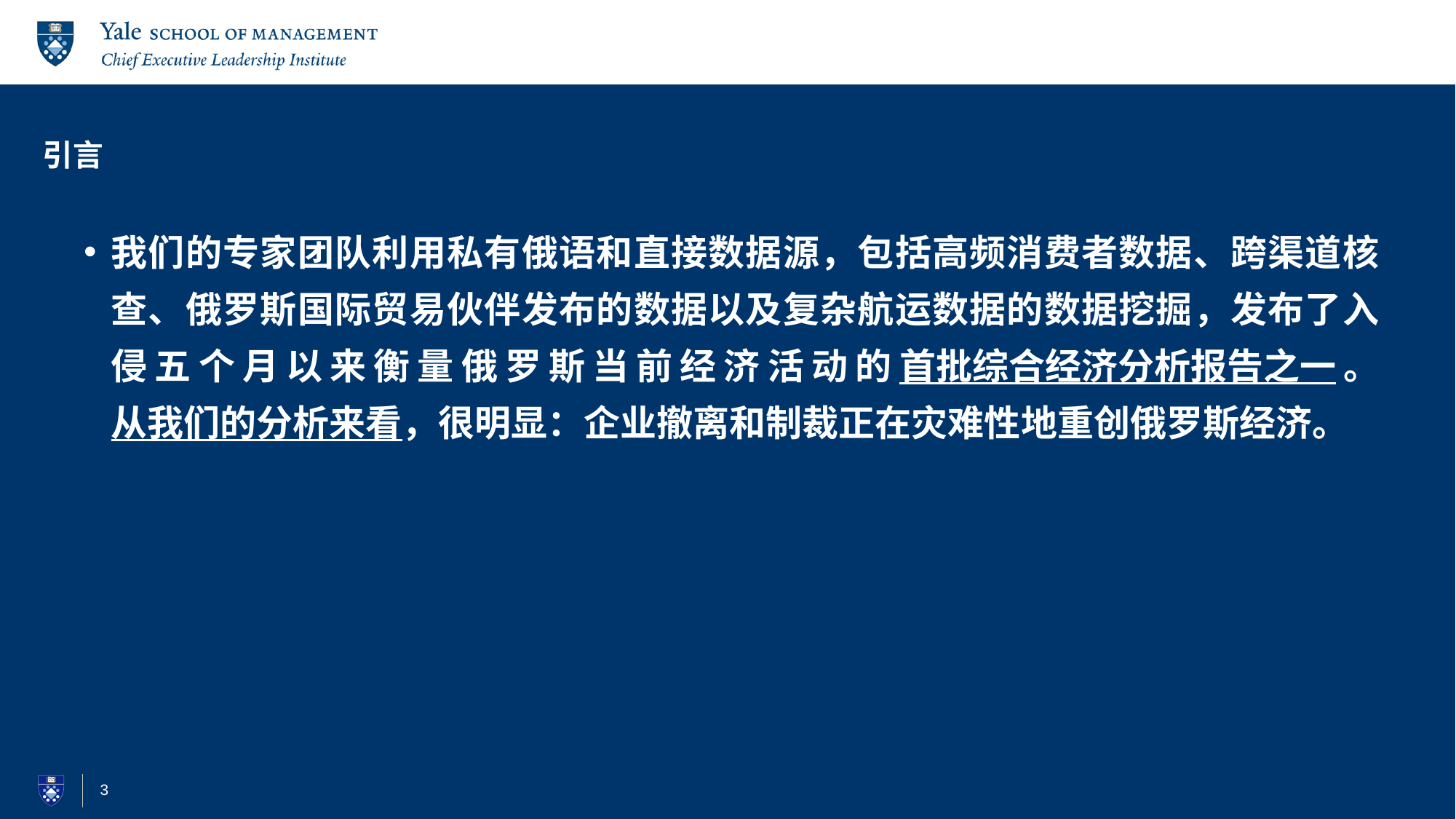

# 引言
我们的专家团队利用私有俄语和直接数据源，包括高频消费者数据、跨渠道核查、俄罗斯国际贸易伙伴发布的数据以及复杂航运数据的数据挖掘，发布了入侵五个月以来衡量俄罗斯当前经济活动的首批综合经济分析报告之一。从我们的分析来看，很明显：企业撤离和制裁正在灾难性地重创俄罗斯经济。
3